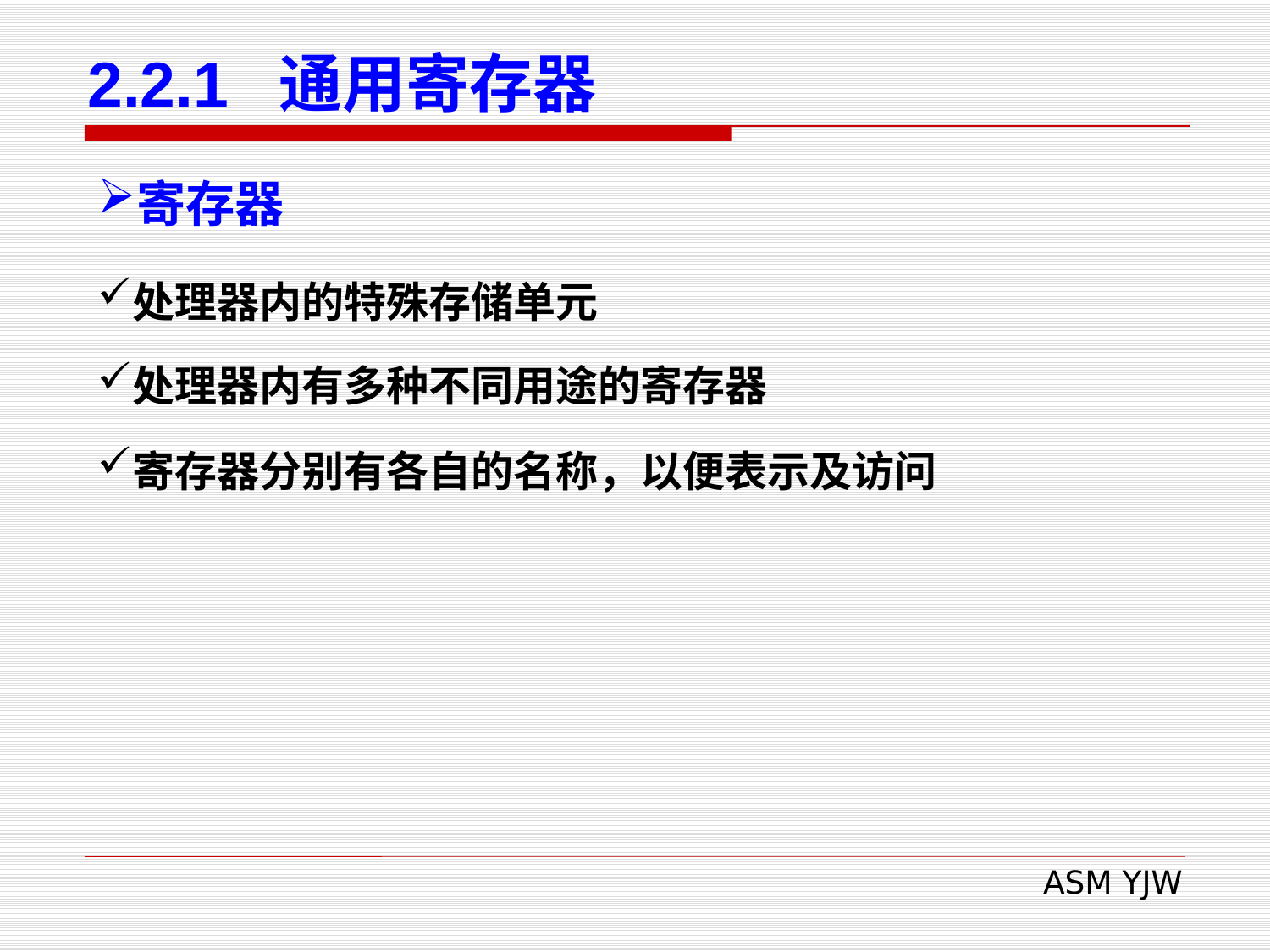

# 2.2.1  通用寄存器
寄存器
处理器内的特殊存储单元
处理器内有多种不同用途的寄存器
寄存器分别有各自的名称，以便表示及访问